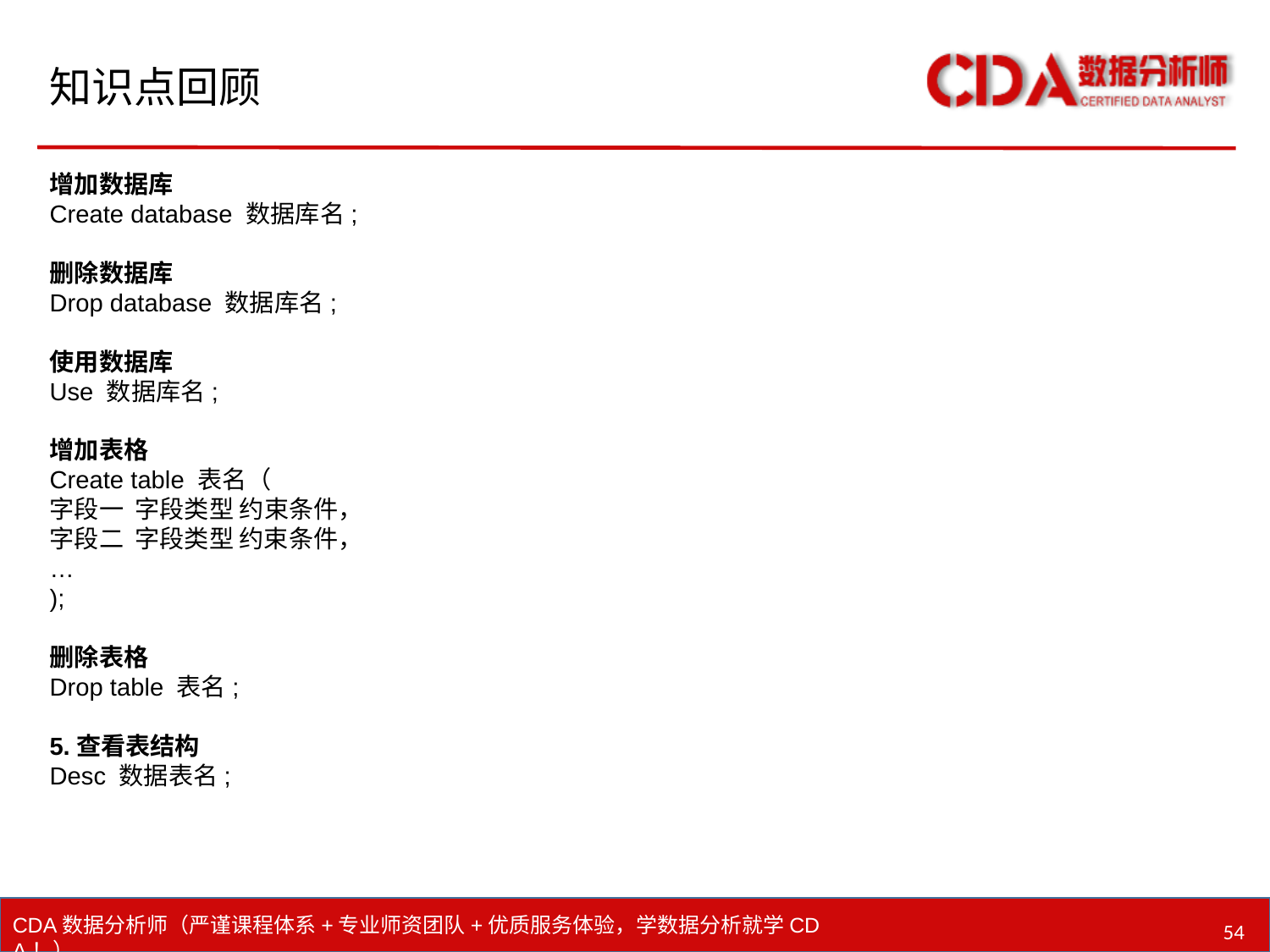

# 知识点回顾
增加数据库
Create database 数据库名;

删除数据库
Drop database 数据库名;

使用数据库
Use 数据库名;

增加表格
Create table 表名（
字段一  字段类型 约束条件，
字段二  字段类型 约束条件，
…
);

删除表格
Drop table 表名;

5.查看表结构
Desc 数据表名;

54